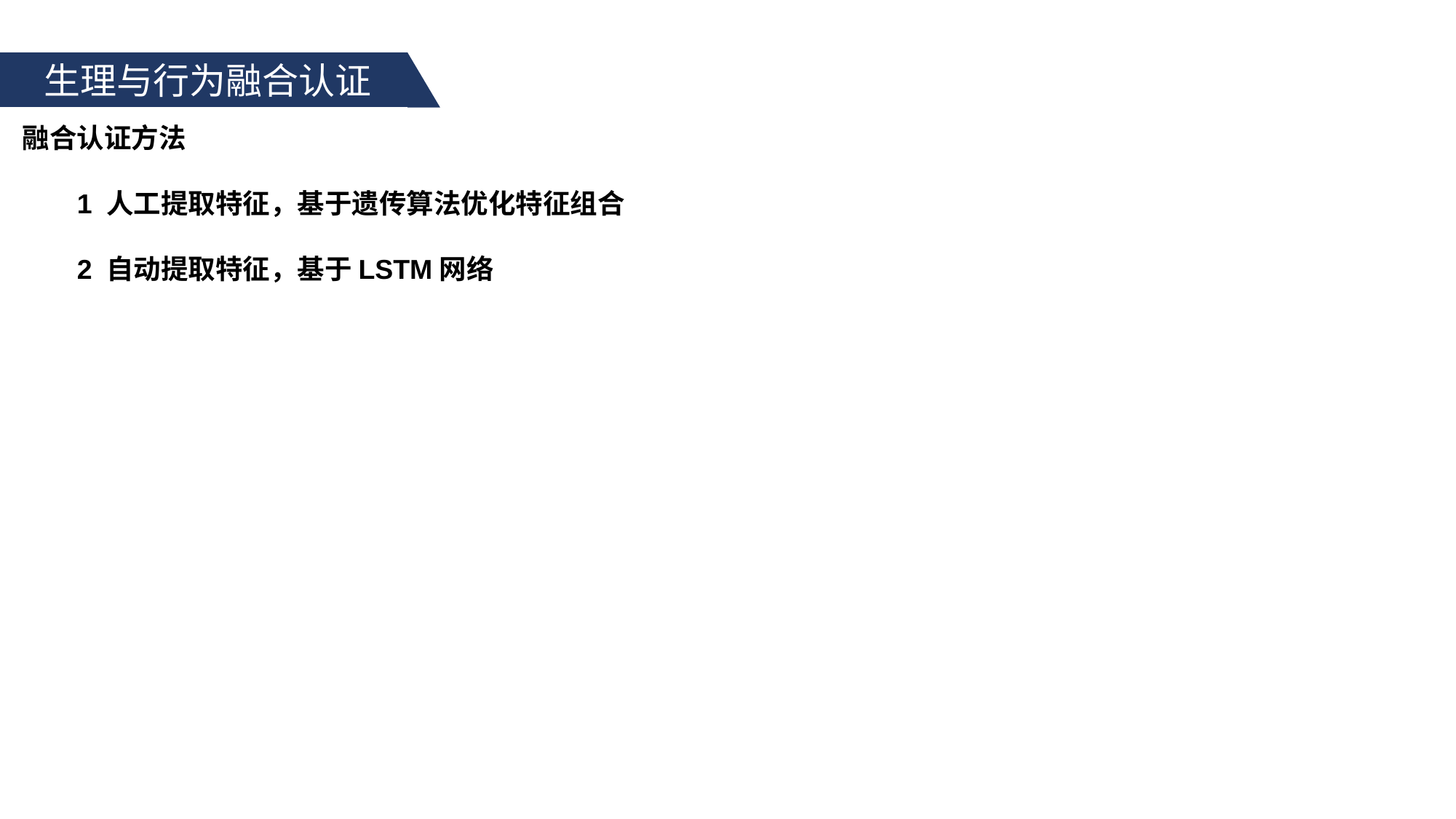

生理与行为融合认证

融合认证方法

1 人工提取特征，基于遗传算法优化特征组合

2 自动提取特征，基于LSTM网络